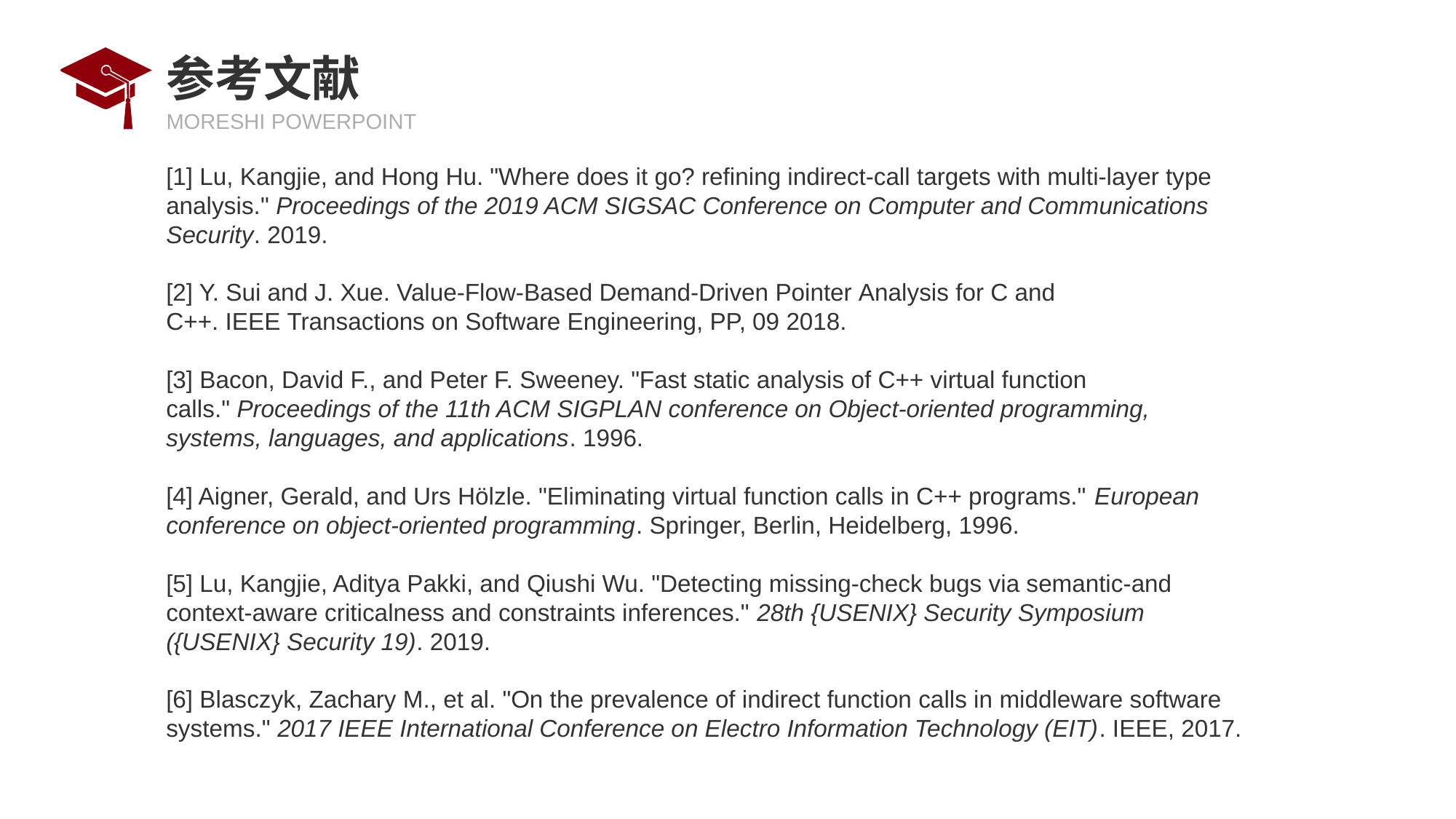

# 参考文献
[1] Lu, Kangjie, and Hong Hu. "Where does it go? refining indirect-call targets with multi-layer type analysis." Proceedings of the 2019 ACM SIGSAC Conference on Computer and Communications Security. 2019.

[2] Y. Sui and J. Xue. Value-Flow-Based Demand-Driven Pointer Analysis for C and
C++. IEEE Transactions on Software Engineering, PP, 09 2018.

[3] Bacon, David F., and Peter F. Sweeney. "Fast static analysis of C++ virtual function calls." Proceedings of the 11th ACM SIGPLAN conference on Object-oriented programming, systems, languages, and applications. 1996.

[4] Aigner, Gerald, and Urs Hölzle. "Eliminating virtual function calls in C++ programs." European conference on object-oriented programming. Springer, Berlin, Heidelberg, 1996.

[5] Lu, Kangjie, Aditya Pakki, and Qiushi Wu. "Detecting missing-check bugs via semantic-and context-aware criticalness and constraints inferences." 28th {USENIX} Security Symposium ({USENIX} Security 19). 2019.

[6] Blasczyk, Zachary M., et al. "On the prevalence of indirect function calls in middleware software systems." 2017 IEEE International Conference on Electro Information Technology (EIT). IEEE, 2017.